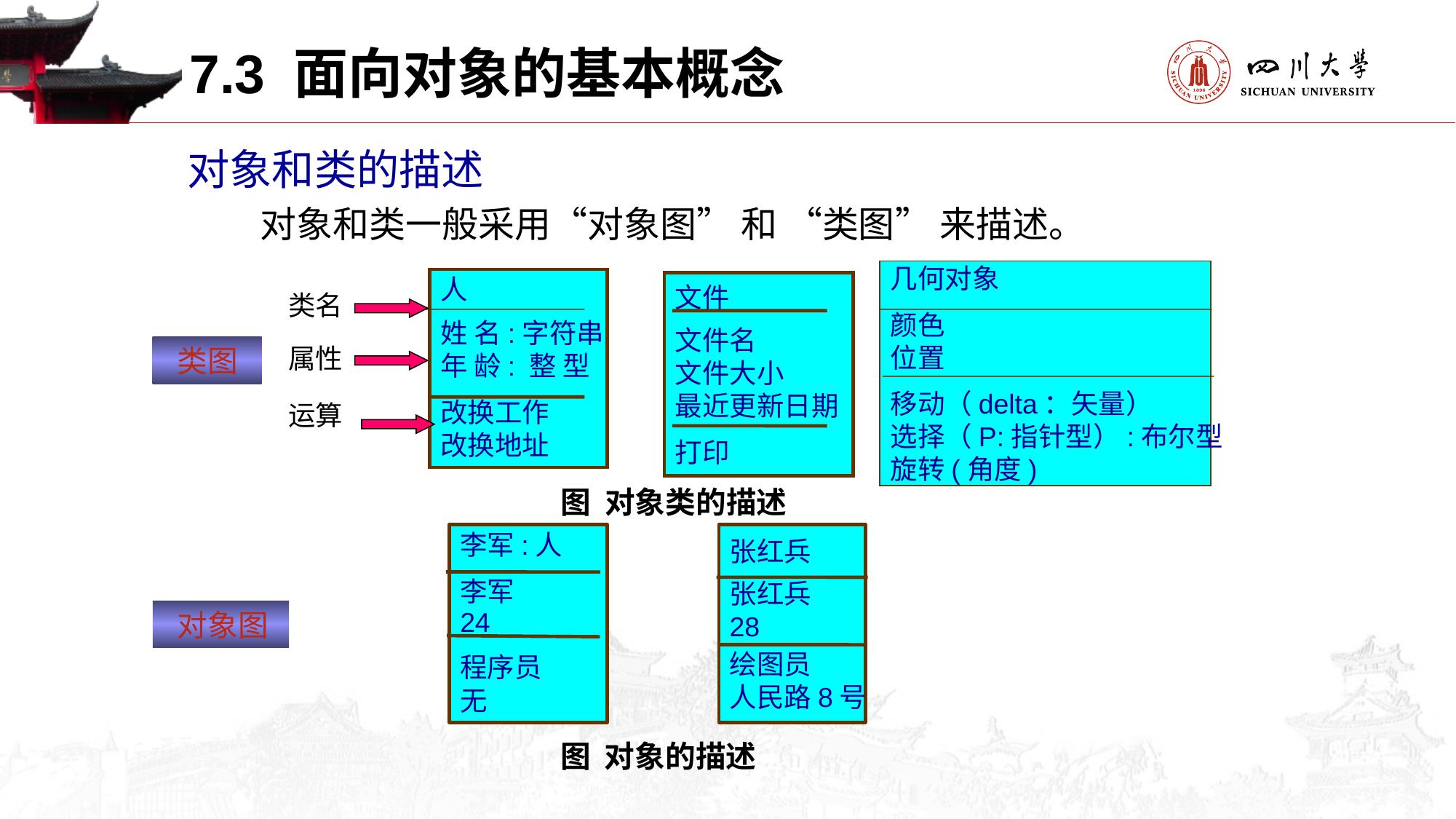

7.3 面向对象的基本概念

对象和类的描述
　　对象和类一般采用“对象图” 和 “类图” 来描述。
几何对象
颜色
位置
移动（delta：矢量）
选择（P:指针型）:布尔型
旋转(角度)

人
姓 名:字符串
年 龄: 整 型
改换工作
改换地址

文件
文件名
文件大小
最近更新日期
打印

类名
属性
运算

 类图
图  对象类的描述
张红兵
张红兵
28
绘图员
人民路8号
李军:人
李军
24
程序员
无

 对象图

图  对象的描述